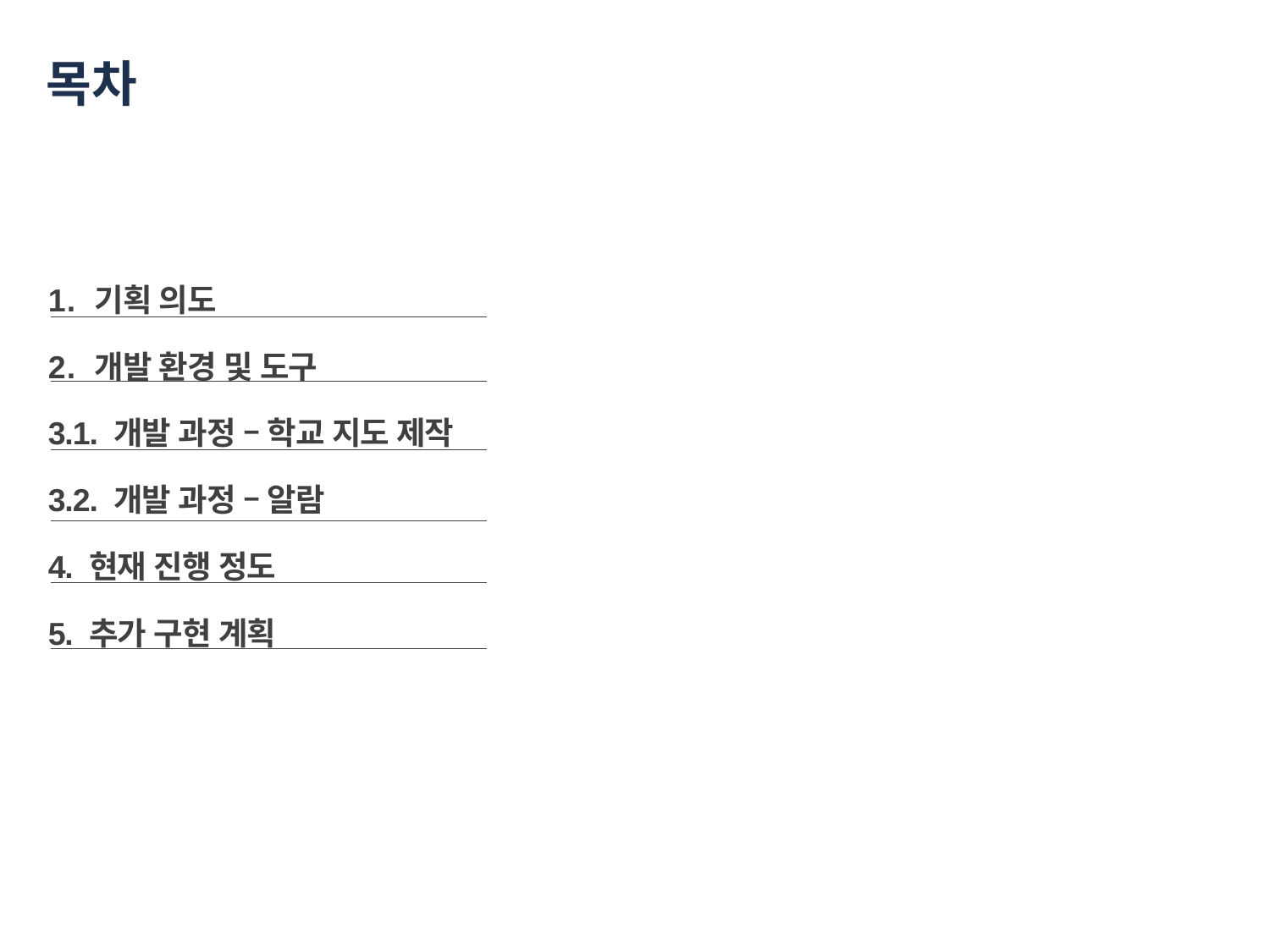

# 목차
기획 의도
개발 환경 및 도구
3.1. 개발 과정 – 학교 지도 제작
3.2. 개발 과정 – 알람
4. 현재 진행 정도
5. 추가 구현 계획